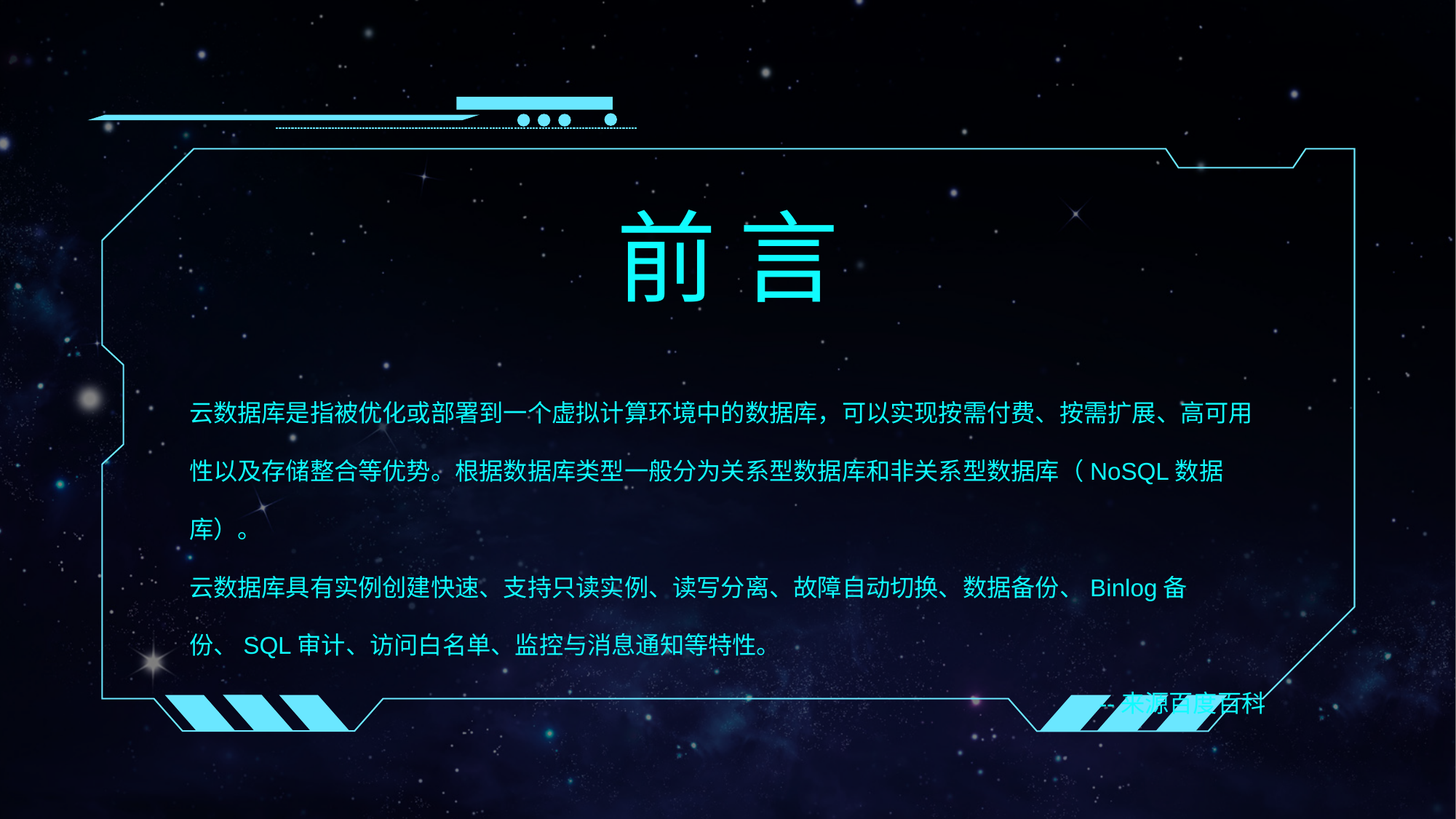

前 言
云数据库是指被优化或部署到一个虚拟计算环境中的数据库，可以实现按需付费、按需扩展、高可用性以及存储整合等优势。根据数据库类型一般分为关系型数据库和非关系型数据库（NoSQL数据库）。
云数据库具有实例创建快速、支持只读实例、读写分离、故障自动切换、数据备份、Binlog备份、SQL审计、访问白名单、监控与消息通知等特性。
--来源百度百科